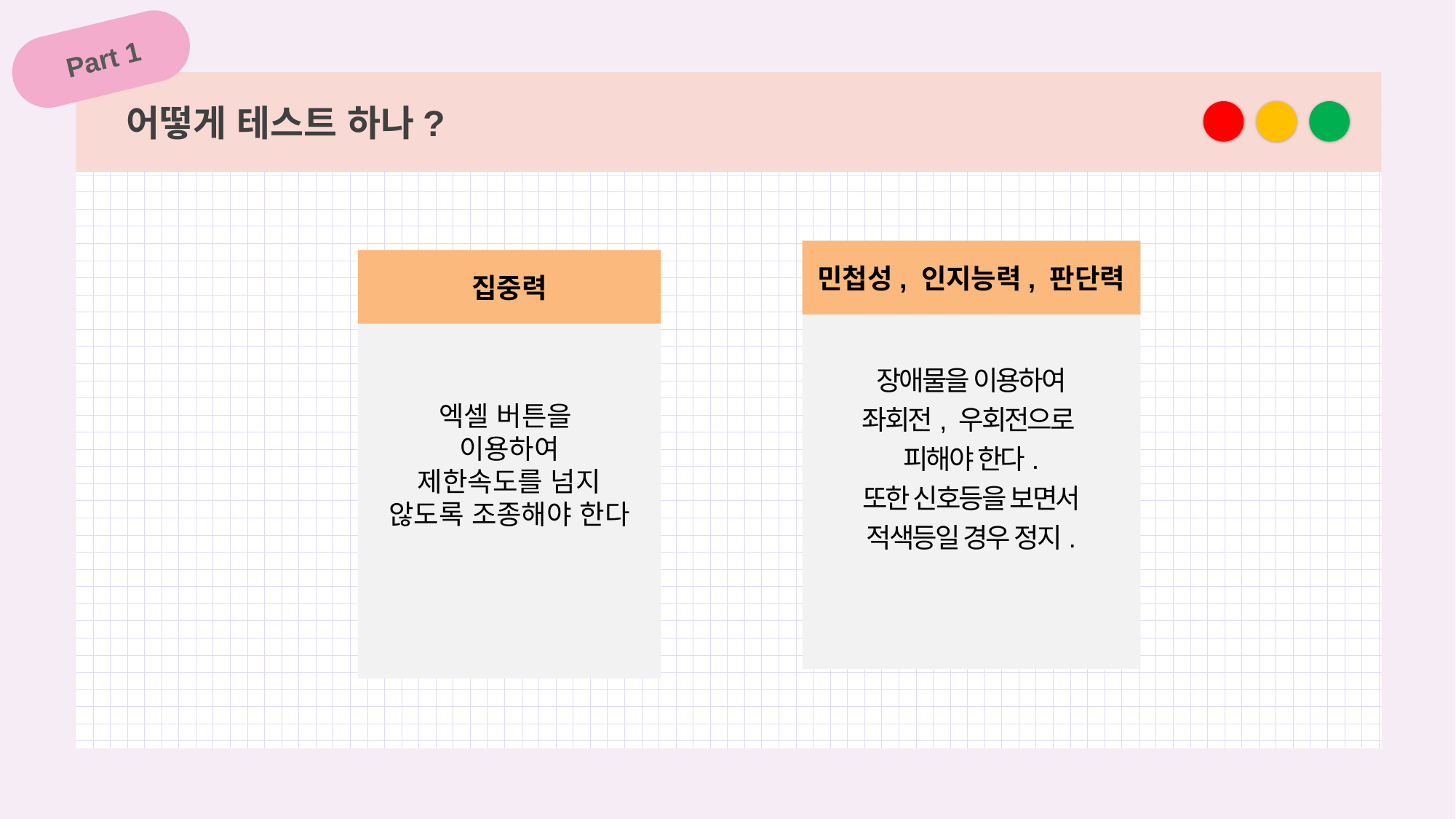

Part 1

   어떻게 테스트 하나?

장애물을 이용하여
좌회전, 우회전으로
피해야 한다.
또한 신호등을 보면서
적색등일 경우 정지.
민첩성, 인지능력, 판단력
엑셀 버튼을
이용하여
제한속도를 넘지
않도록 조종해야 한다
집중력